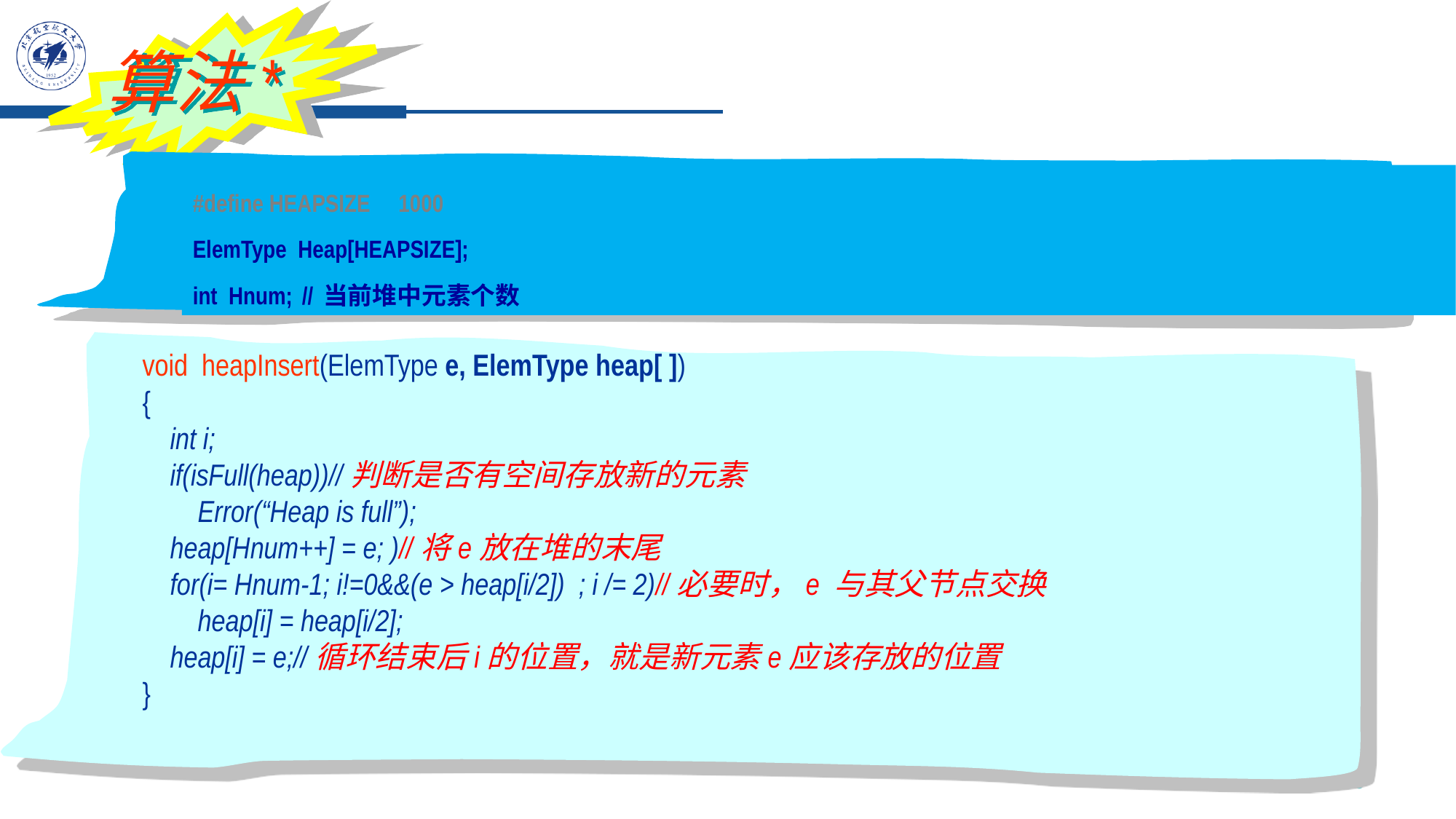

算法*

#define HEAPSIZE     1000
ElemType  Heap[HEAPSIZE];
int  Hnum;	//当前堆中元素个数

void  heapInsert(ElemType e, ElemType heap[ ])
{
    int i;
    if(isFull(heap))//判断是否有空间存放新的元素
        Error(“Heap is full”);
    heap[Hnum++] = e; )//将e放在堆的末尾
    for(i= Hnum-1; i!=0&&(e > heap[i/2])  ; i /= 2)//必要时，e 与其父节点交换
        heap[i] = heap[i/2];
    heap[i] = e;//循环结束后i的位置，就是新元素e应该存放的位置
}

133